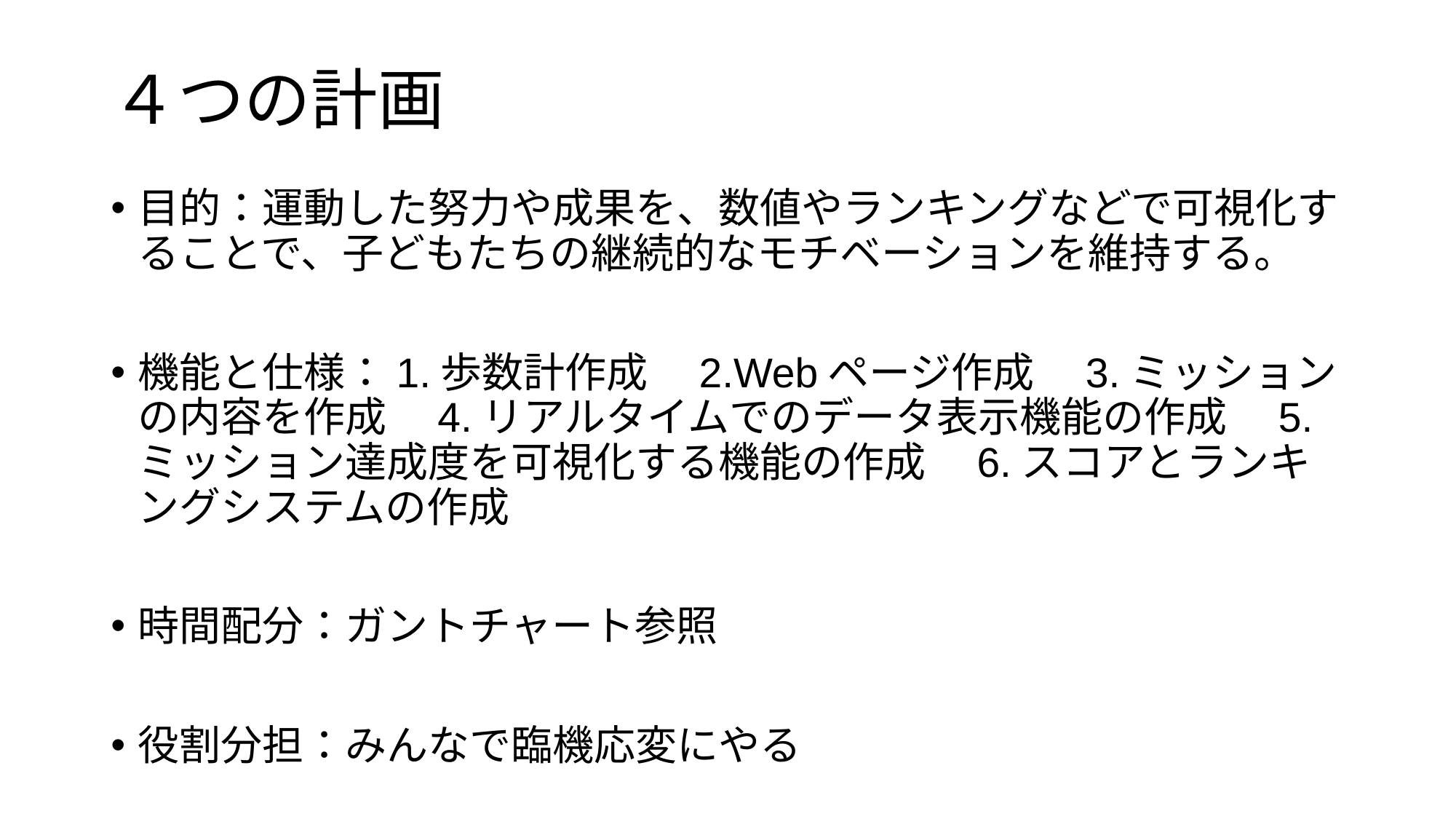

# ４つの計画
目的：運動した努力や成果を、数値やランキングなどで可視化することで、子どもたちの継続的なモチベーションを維持する。

機能と仕様：1.歩数計作成　2.Webページ作成　3.ミッションの内容を作成　4.リアルタイムでのデータ表示機能の作成　5.ミッション達成度を可視化する機能の作成　6.スコアとランキングシステムの作成

時間配分：ガントチャート参照

役割分担：みんなで臨機応変にやる